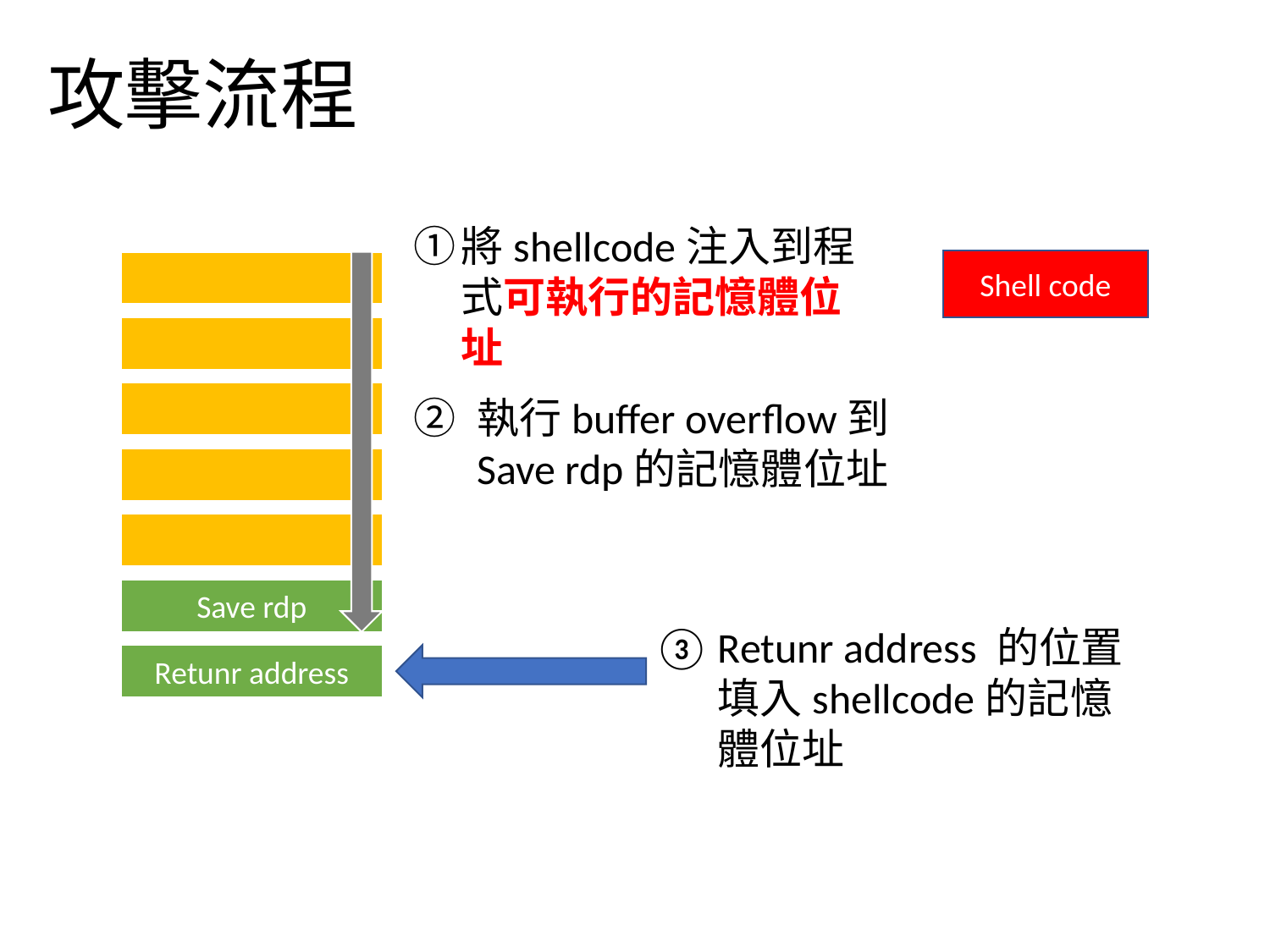

# 攻擊流程
將shellcode注入到程式可執行的記憶體位址
Shell code

Save rdp
Retunr address

執行buffer overflow到Save rdp的記憶體位址
Retunr address 的位置填入shellcode的記憶體位址